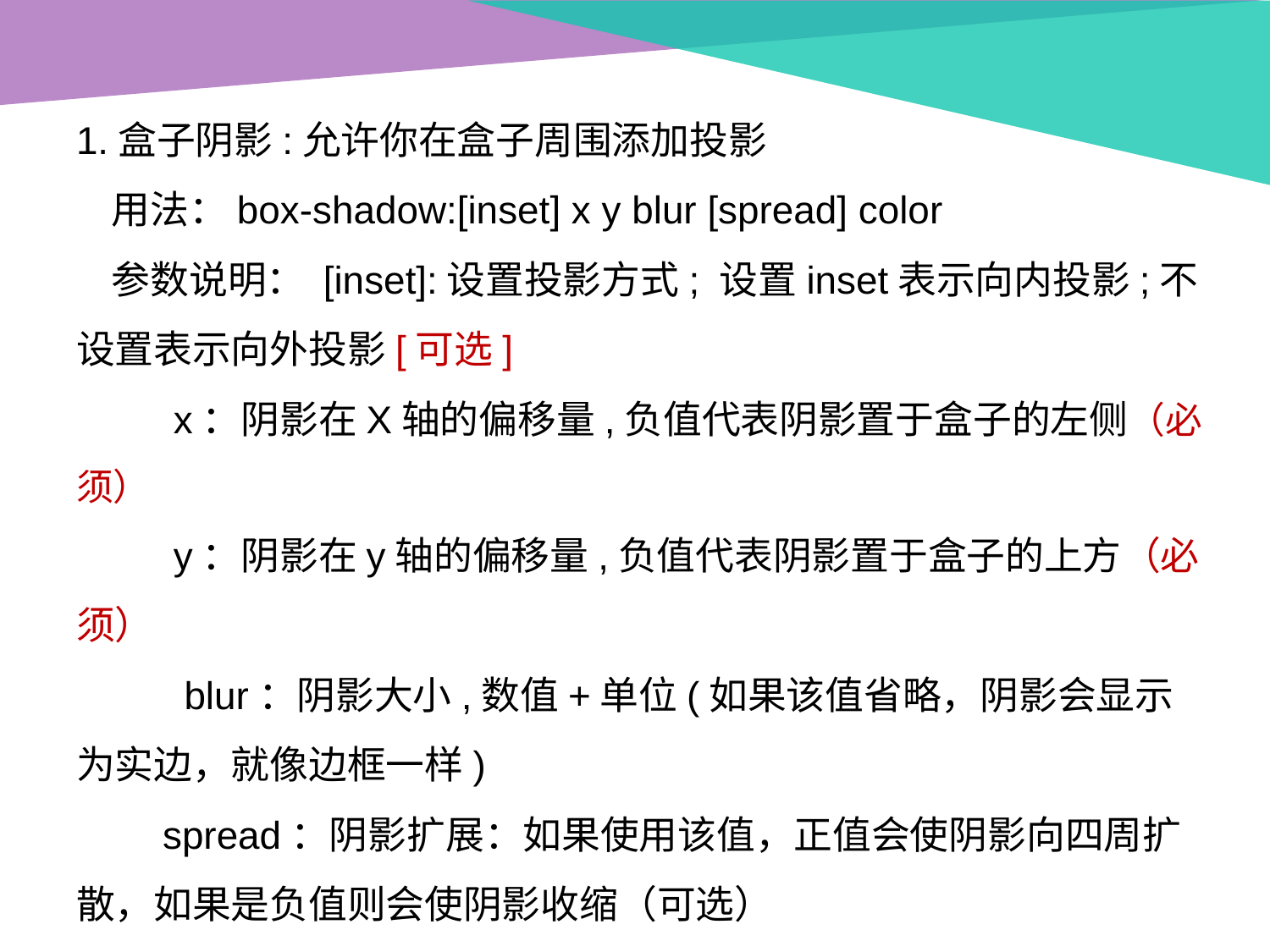

1.盒子阴影:允许你在盒子周围添加投影
   用法：box-shadow:[inset] x y blur [spread] color
   参数说明： [inset]:设置投影方式; 设置inset表示向内投影;不设置表示向外投影[可选]
         x：阴影在X轴的偏移量,负值代表阴影置于盒子的左侧（必须）
         y：阴影在y轴的偏移量,负值代表阴影置于盒子的上方（必须）
          blur：阴影大小,数值+单位(如果该值省略，阴影会显示为实边，就像边框一样)
        spread：阴影扩展：如果使用该值，正值会使阴影向四周扩散，如果是负值则会使阴影收缩（可选）
        color:阴影颜色